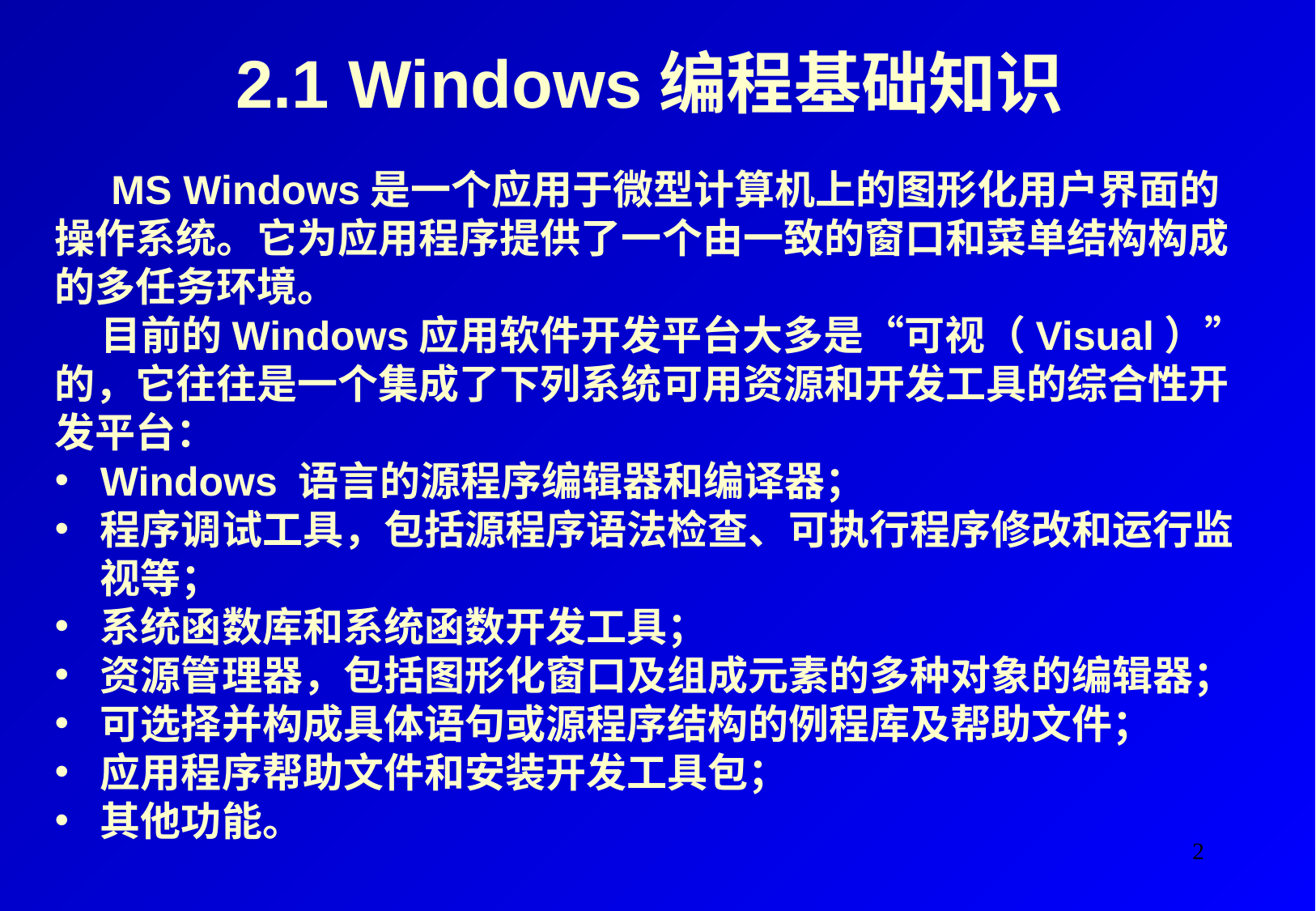

2.1 Windows编程基础知识
     MS Windows是一个应用于微型计算机上的图形化用户界面的操作系统。它为应用程序提供了一个由一致的窗口和菜单结构构成的多任务环境。
    目前的Windows应用软件开发平台大多是“可视（Visual）”的，它往往是一个集成了下列系统可用资源和开发工具的综合性开发平台：
Windows 语言的源程序编辑器和编译器；
程序调试工具，包括源程序语法检查、可执行程序修改和运行监视等；
系统函数库和系统函数开发工具；
资源管理器，包括图形化窗口及组成元素的多种对象的编辑器；
可选择并构成具体语句或源程序结构的例程库及帮助文件；
应用程序帮助文件和安装开发工具包；
其他功能。
2